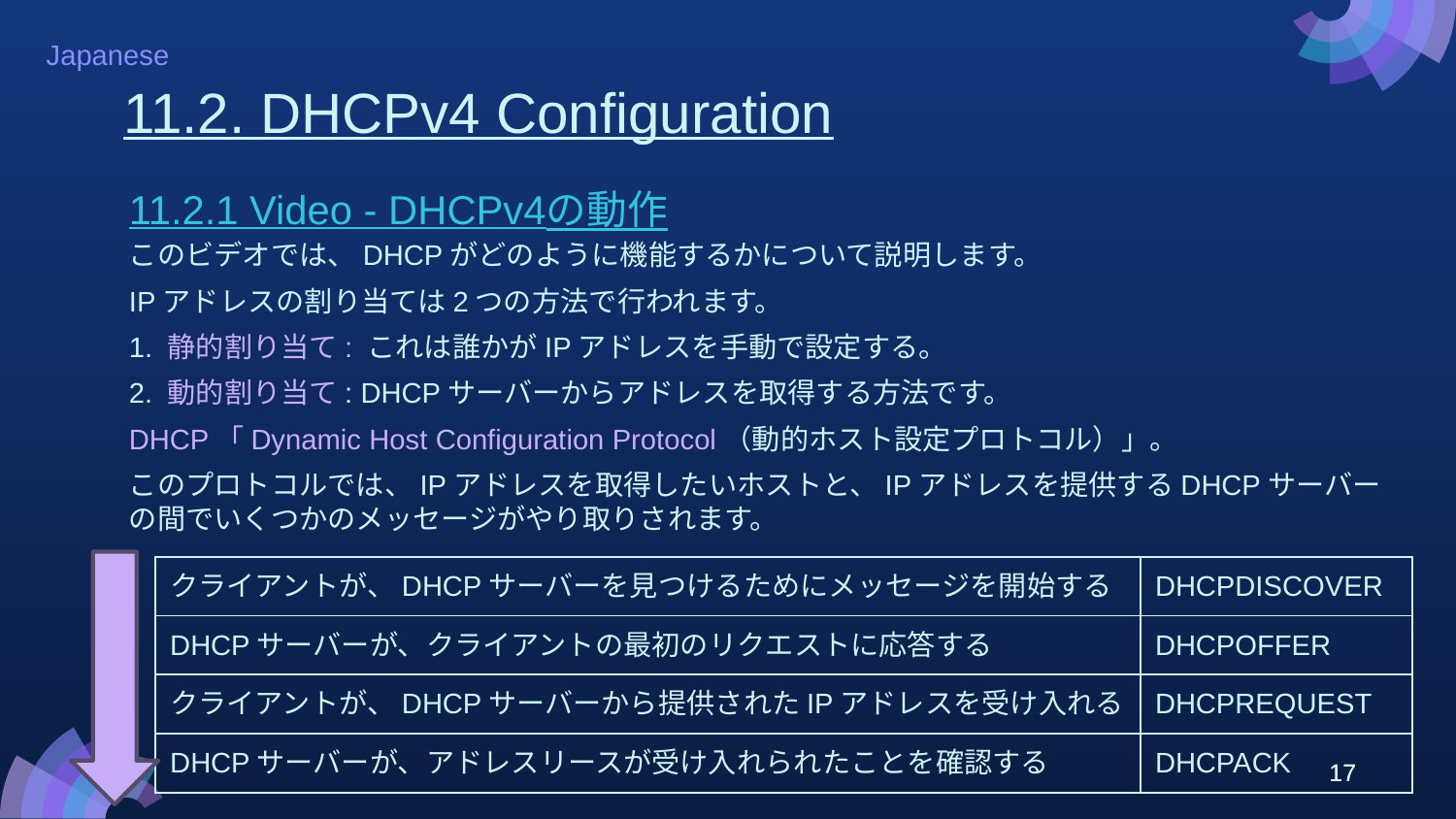

# 11.2. DHCPv4 Configuration
11.2.1 Video - DHCPv4の動作
このビデオでは、DHCPがどのように機能するかについて説明します。
IPアドレスの割り当ては2つの方法で行われます。
1. 静的割り当て: これは誰かがIPアドレスを手動で設定する。
2. 動的割り当て: DHCPサーバーからアドレスを取得する方法です。
DHCP「Dynamic Host Configuration Protocol（動的ホスト設定プロトコル）」。
このプロトコルでは、IPアドレスを取得したいホストと、IPアドレスを提供するDHCPサーバーの間でいくつかのメッセージがやり取りされます。

| クライアントが、DHCPサーバーを見つけるためにメッセージを開始する | DHCPDISCOVER |
| --- | --- |
| DHCPサーバーが、クライアントの最初のリクエストに応答する | DHCPOFFER |
| クライアントが、DHCPサーバーから提供されたIPアドレスを受け入れる | DHCPREQUEST |
| DHCPサーバーが、アドレスリースが受け入れられたことを確認する | DHCPACK |